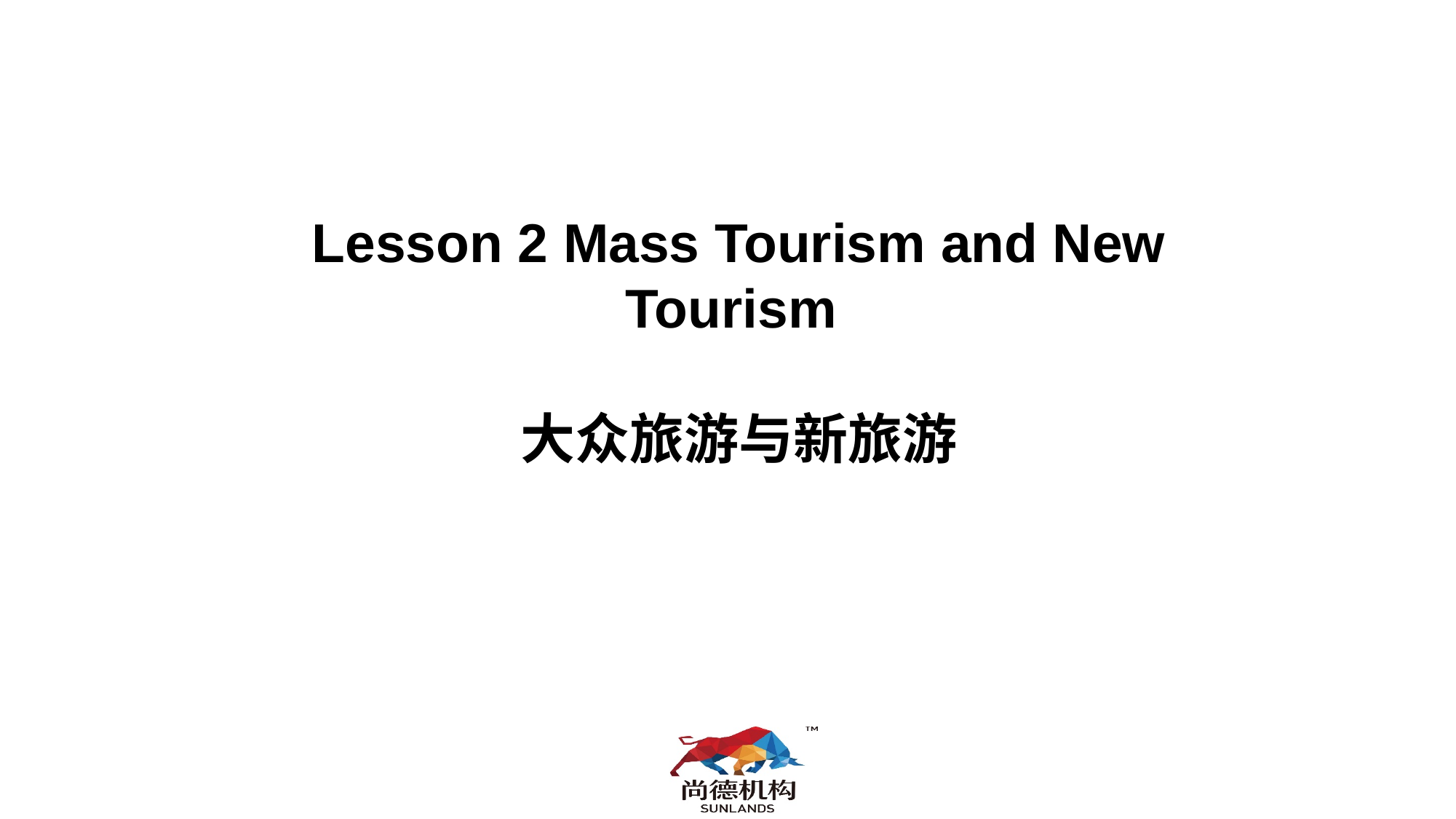

Lesson 2 Mass Tourism and New Tourism

大众旅游与新旅游